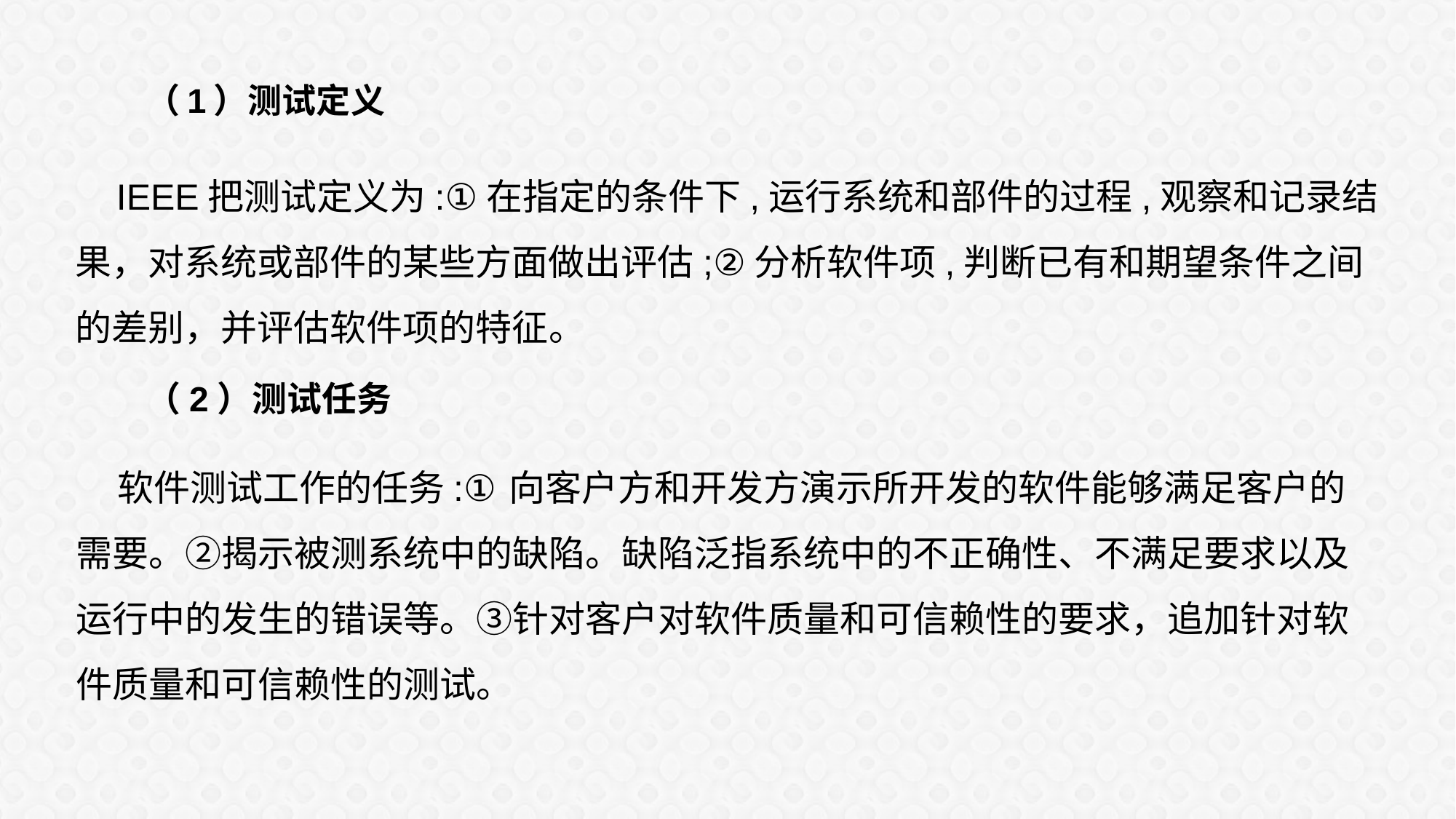

# （1）测试定义
    IEEE把测试定义为:①在指定的条件下,运行系统和部件的过程,观察和记录结果，对系统或部件的某些方面做出评估;②分析软件项,判断已有和期望条件之间的差别，并评估软件项的特征。
（2）测试任务
    软件测试工作的任务:①向客户方和开发方演示所开发的软件能够满足客户的需要。②揭示被测系统中的缺陷。缺陷泛指系统中的不正确性、不满足要求以及运行中的发生的错误等。③针对客户对软件质量和可信赖性的要求，追加针对软件质量和可信赖性的测试。